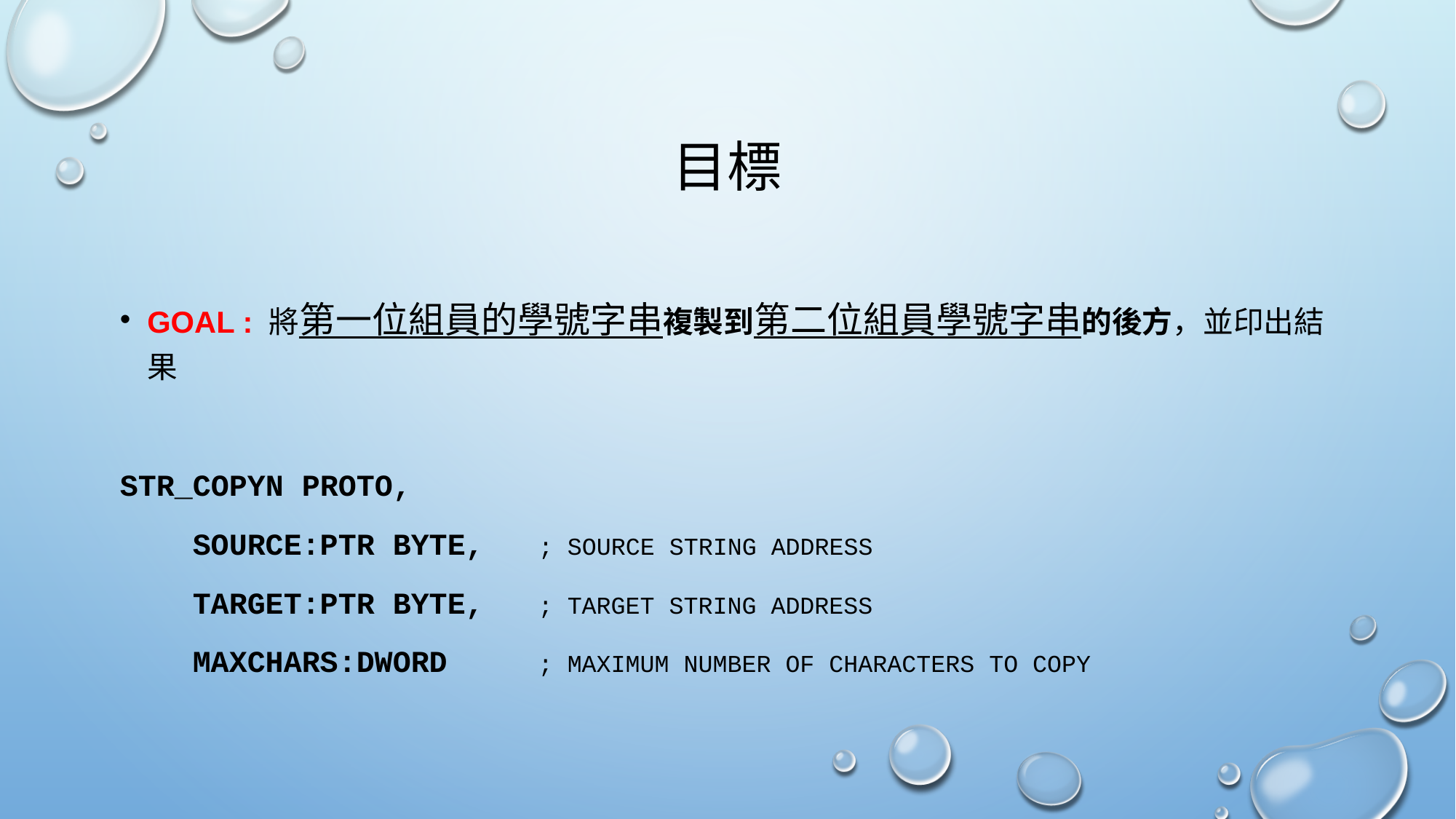

# 目標
GOAL : 將第一位組員的學號字串複製到第二位組員學號字串的後方，並印出結果

STR_COPYN PROTO,
    SOURCE:PTR BYTE,   ; SOURCE STRING ADDRESS
    TARGET:PTR BYTE,   ; TARGET STRING ADDRESS
    MAXCHARS:DWORD     ; MAXIMUM NUMBER OF CHARACTERS TO COPY